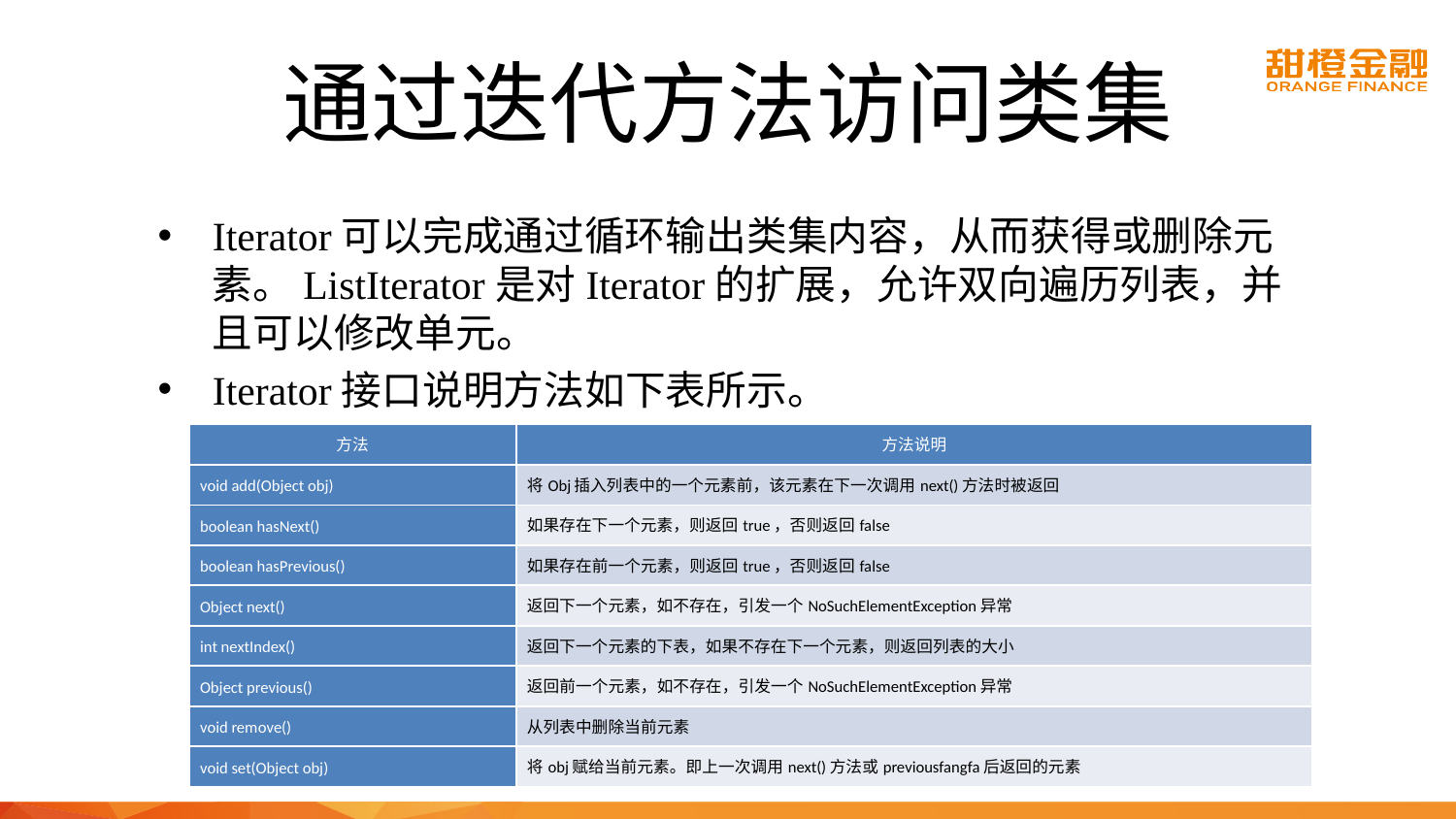

# 通过迭代方法访问类集
Iterator可以完成通过循环输出类集内容，从而获得或删除元素。ListIterator是对Iterator的扩展，允许双向遍历列表，并且可以修改单元。
Iterator接口说明方法如下表所示。

| 方法 | 方法说明 |
| --- | --- |
| void add(Object obj) | 将Obj插入列表中的一个元素前，该元素在下一次调用next()方法时被返回 |
| boolean hasNext() | 如果存在下一个元素，则返回true，否则返回false |
| boolean hasPrevious() | 如果存在前一个元素，则返回true，否则返回false |
| Object next() | 返回下一个元素，如不存在，引发一个NoSuchElementException异常 |
| int nextIndex() | 返回下一个元素的下表，如果不存在下一个元素，则返回列表的大小 |
| Object previous() | 返回前一个元素，如不存在，引发一个NoSuchElementException异常 |
| void remove() | 从列表中删除当前元素 |
| void set(Object obj) | 将obj赋给当前元素。即上一次调用next()方法或previousfangfa后返回的元素 |